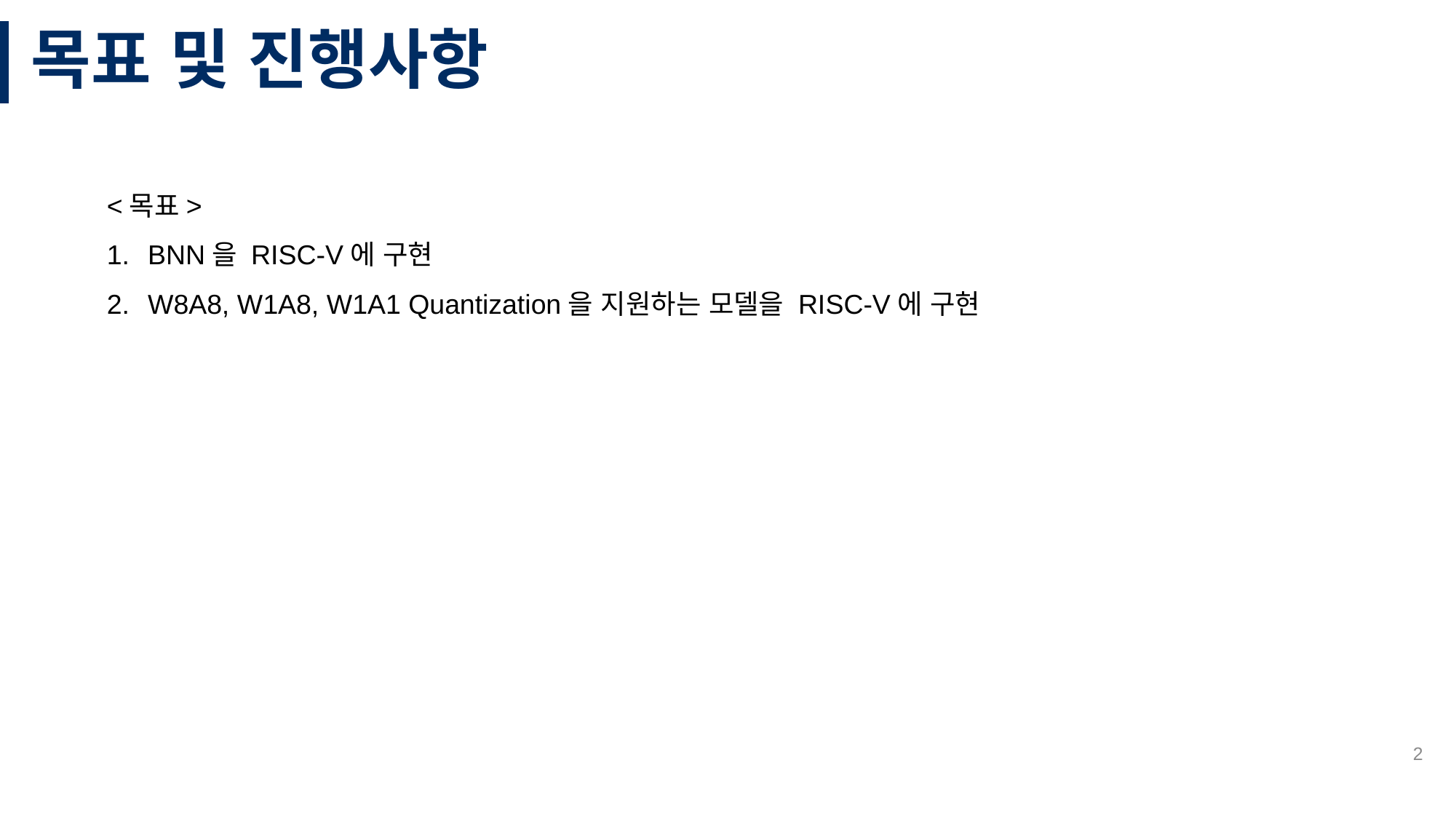

# 목표 및 진행사항
<목표>
BNN을 RISC-V에 구현
W8A8, W1A8, W1A1 Quantization을 지원하는 모델을 RISC-V에 구현
2